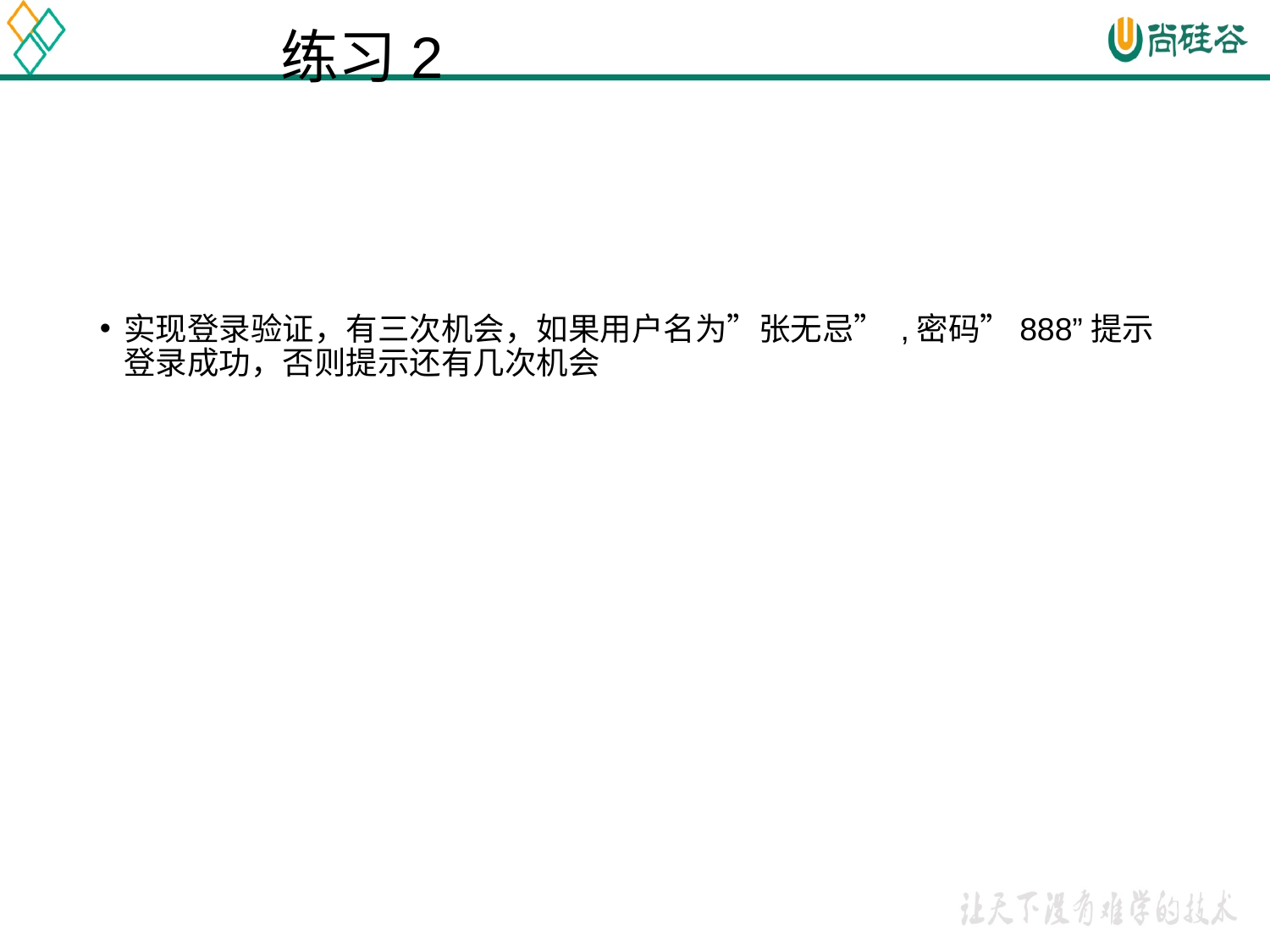

# 练习2

实现登录验证，有三次机会，如果用户名为”张无忌” ,密码”888”提示登录成功，否则提示还有几次机会